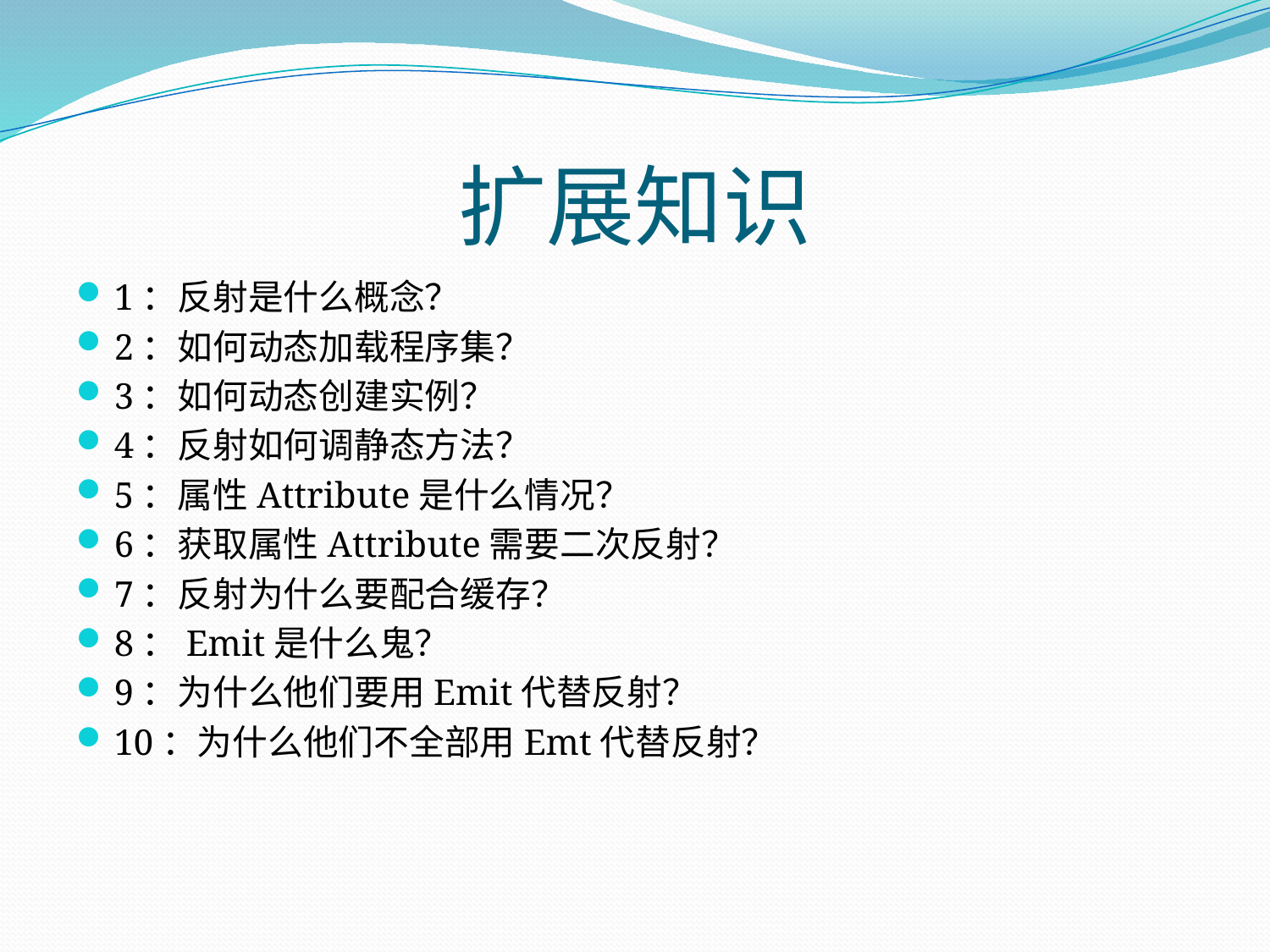

# 扩展知识
1：反射是什么概念？
2：如何动态加载程序集？
3：如何动态创建实例？
4：反射如何调静态方法？
5：属性Attribute是什么情况？
6：获取属性Attribute需要二次反射？
7：反射为什么要配合缓存？
8：Emit是什么鬼？
9：为什么他们要用Emit代替反射？
10：为什么他们不全部用Emt代替反射？